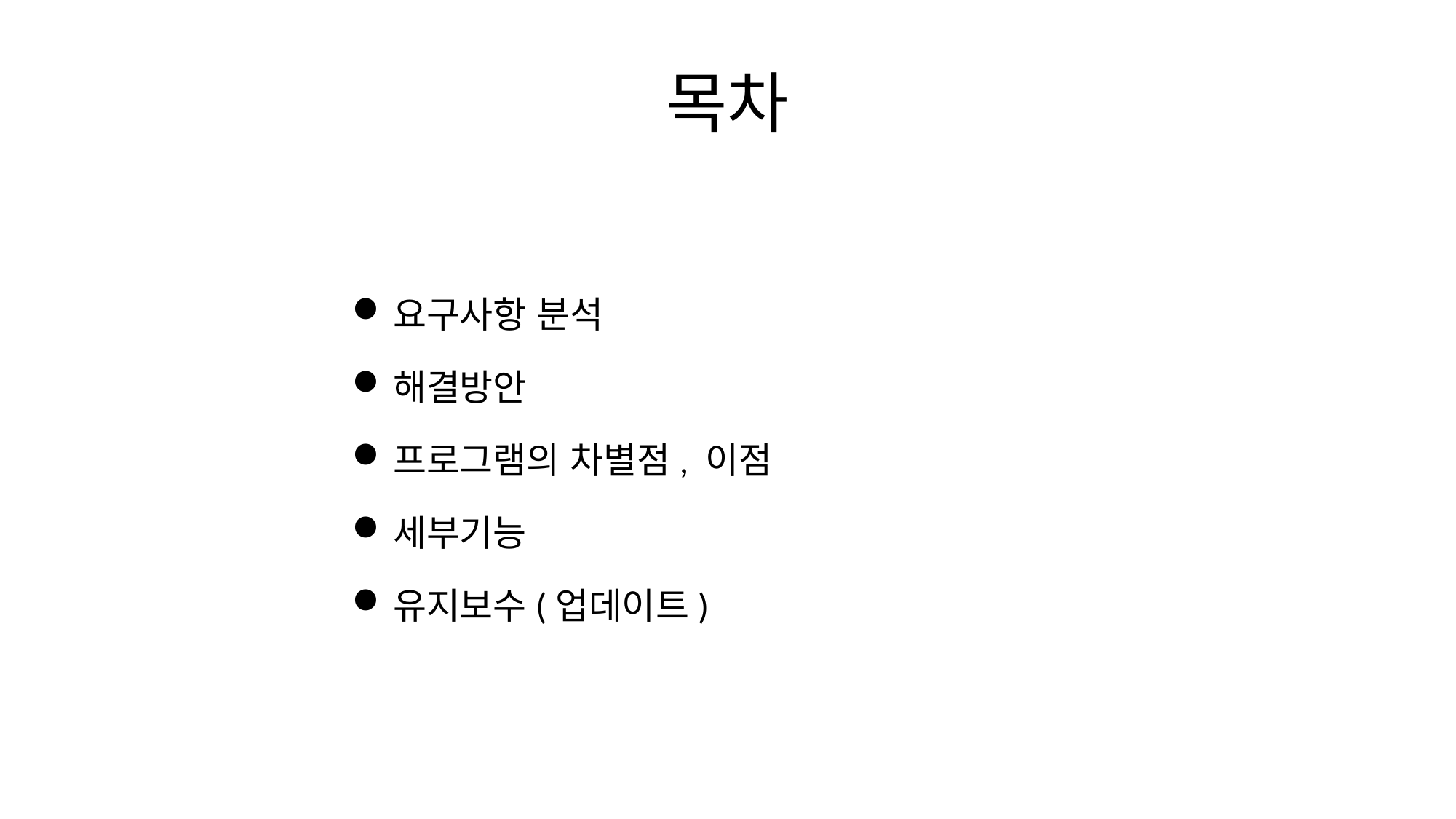

# 목차
요구사항 분석
해결방안
프로그램의 차별점, 이점
세부기능
유지보수(업데이트)